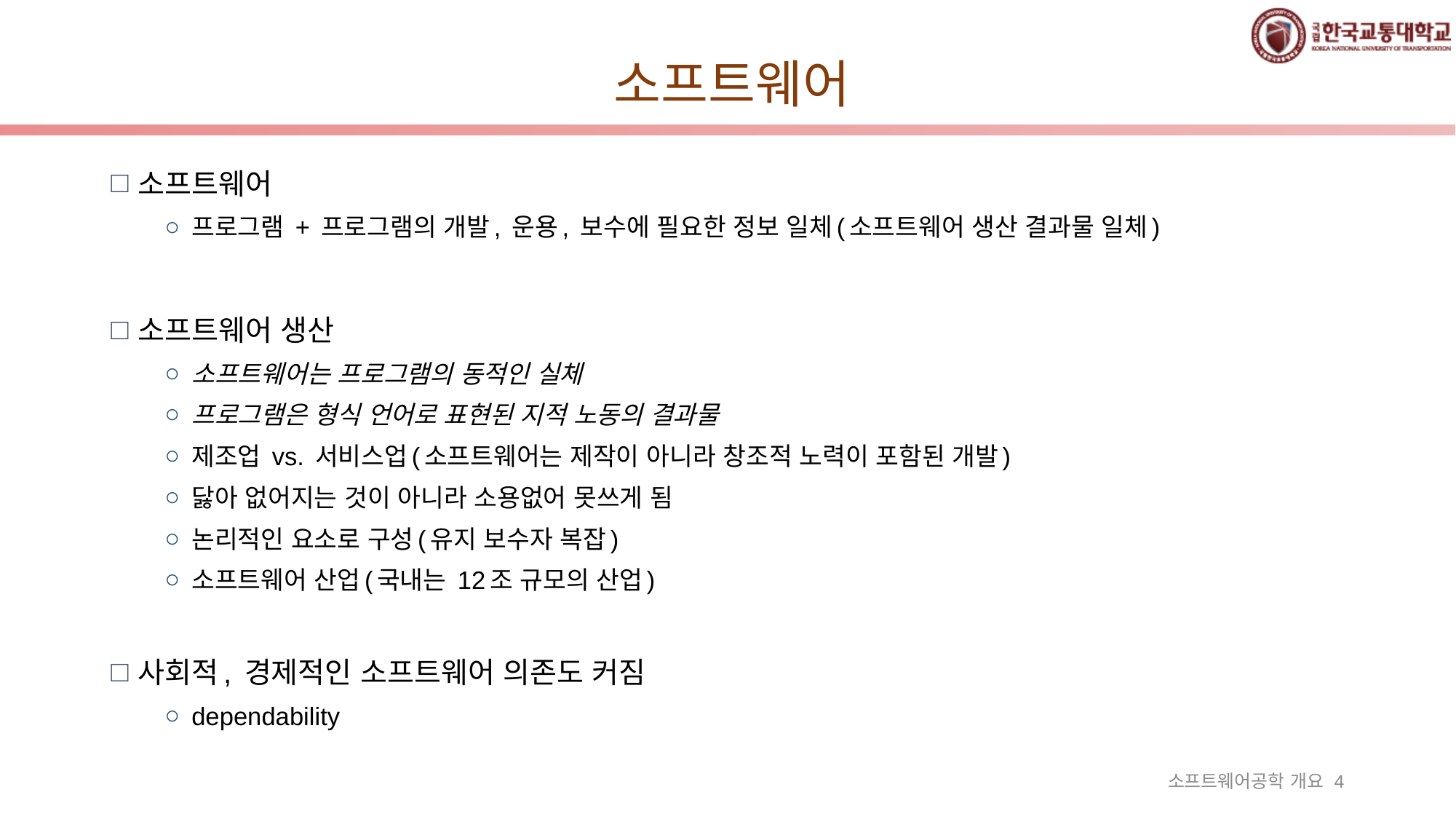

# 소프트웨어
소프트웨어
프로그램 + 프로그램의 개발, 운용, 보수에 필요한 정보 일체(소프트웨어 생산 결과물 일체)

소프트웨어 생산
소프트웨어는 프로그램의 동적인 실체
프로그램은 형식 언어로 표현된 지적 노동의 결과물
제조업 vs. 서비스업(소프트웨어는 제작이 아니라 창조적 노력이 포함된 개발)
닳아 없어지는 것이 아니라 소용없어 못쓰게 됨
논리적인 요소로 구성(유지 보수자 복잡)
소프트웨어 산업(국내는 12조 규모의 산업)

사회적, 경제적인 소프트웨어 의존도 커짐
dependability
소프트웨어공학 개요 4